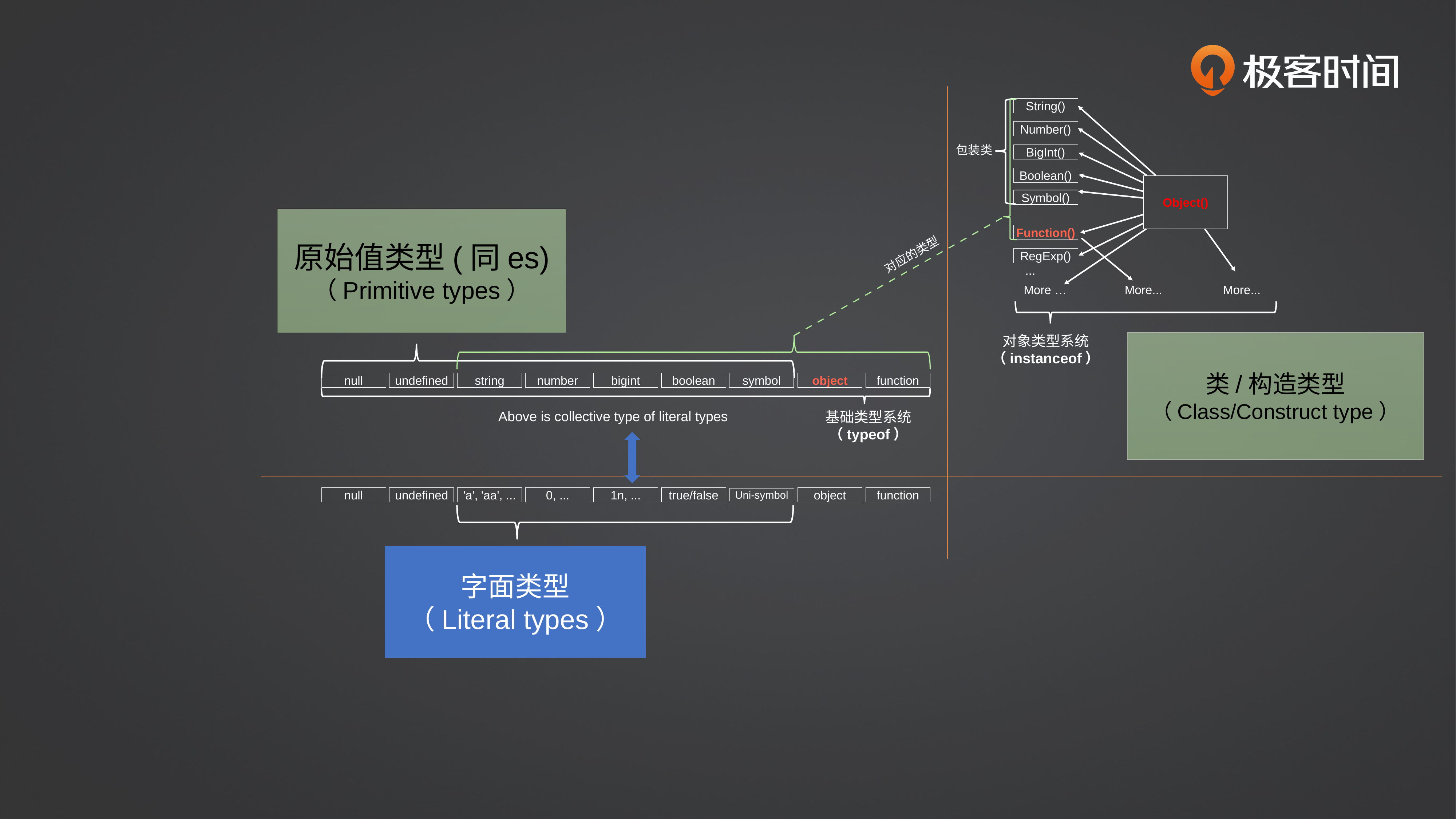

String()

Number()

包装类
BigInt()

Boolean()

Object()

Symbol()

原始值类型(同es)
（Primitive types）

Function()

RegExp()
对应的类型
...
More …
More...
More...
对象类型系统
（instanceof）
类/构造类型
（Class/Construct type）

null
undefined
string
number
bigint
boolean
symbol
object
function
Above is collective type of literal types
基础类型系统
（typeof）

null
undefined
'a', 'aa', ...
0, ...
1n, ...
true/false
object
function
Uni-symbol

字面类型
（Literal types）